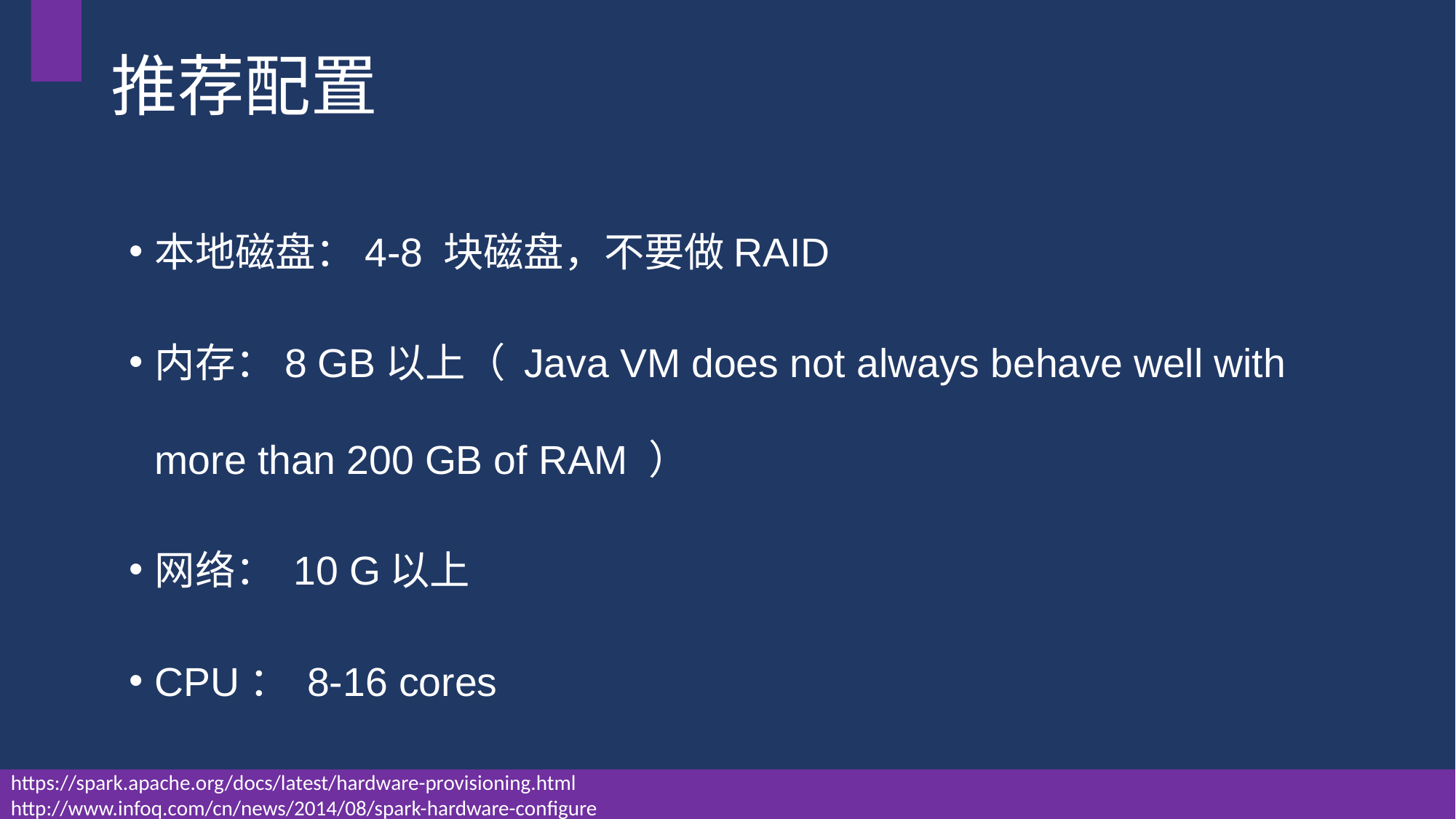

# 推荐配置
本地磁盘：4-8 块磁盘，不要做RAID
内存：8 GB以上（ Java VM does not always behave well with more than 200 GB of RAM ）
网络： 10 G以上
CPU： 8-16 cores
https://spark.apache.org/docs/latest/hardware-provisioning.html
http://www.infoq.com/cn/news/2014/08/spark-hardware-configure